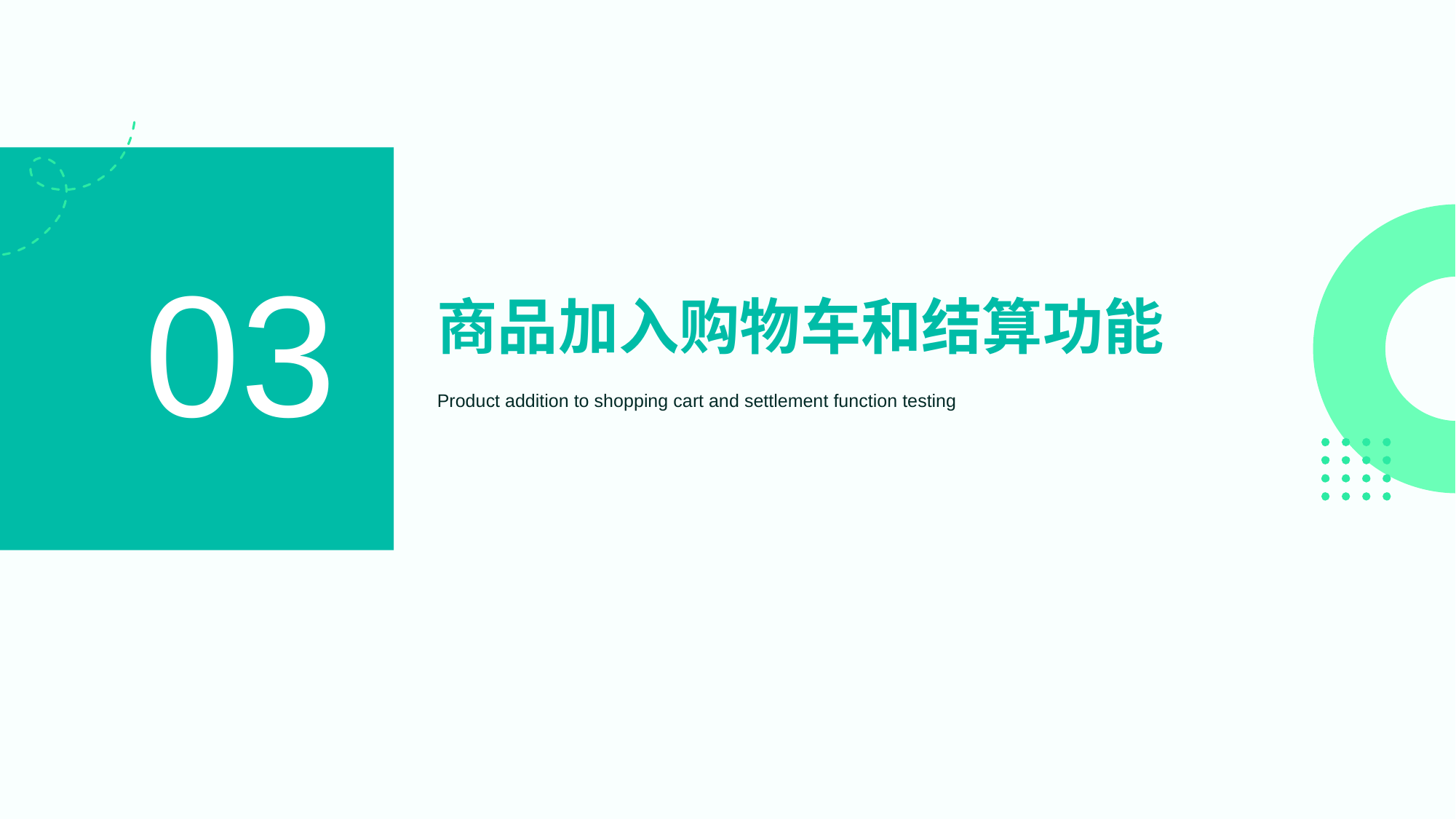

03
商品加入购物车和结算功能
Product addition to shopping cart and settlement function testing